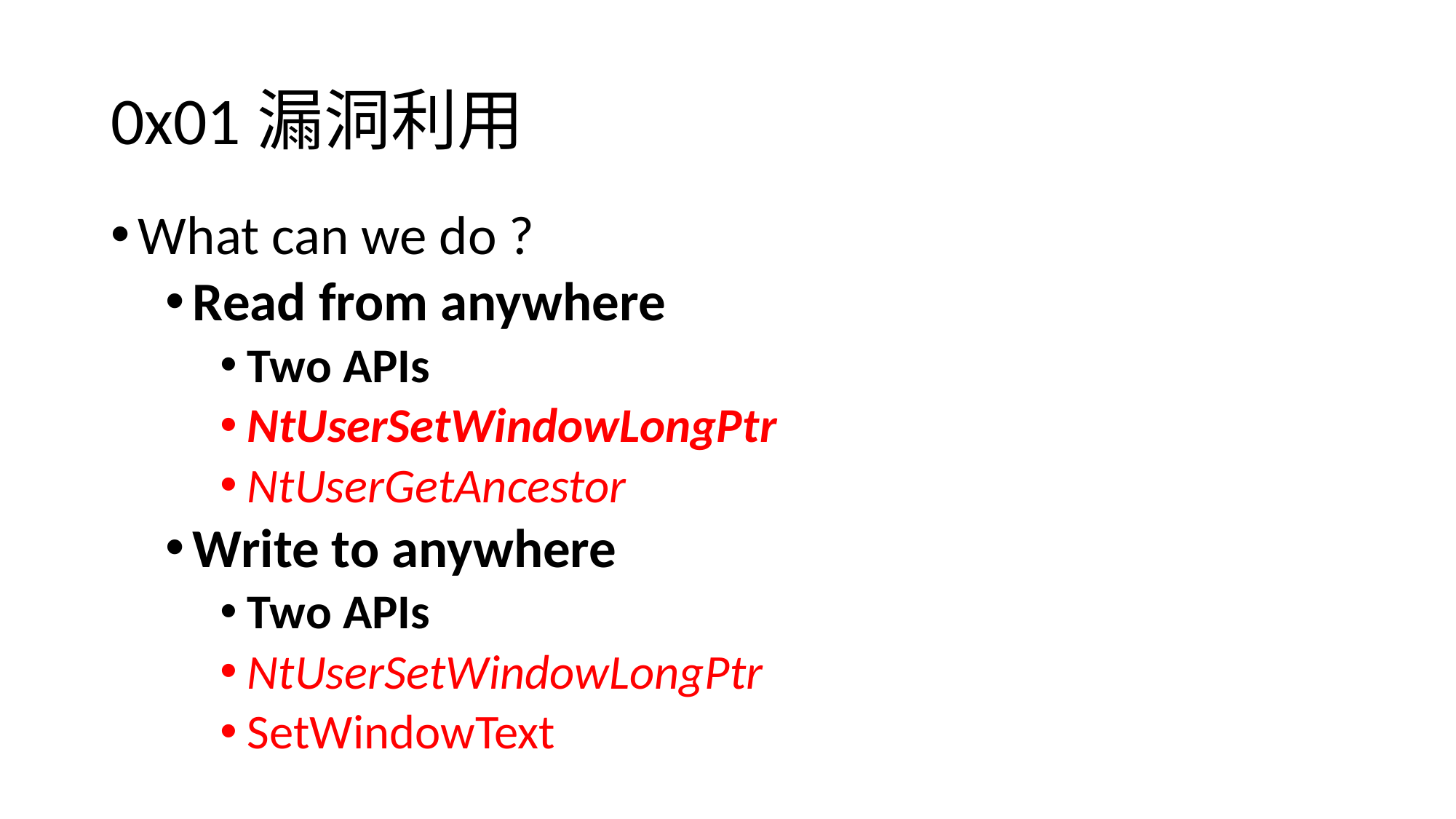

# 0x01漏洞利用
What can we do ?
Read from anywhere
Two APIs
NtUserSetWindowLongPtr
NtUserGetAncestor
Write to anywhere
Two APIs
NtUserSetWindowLongPtr
SetWindowText